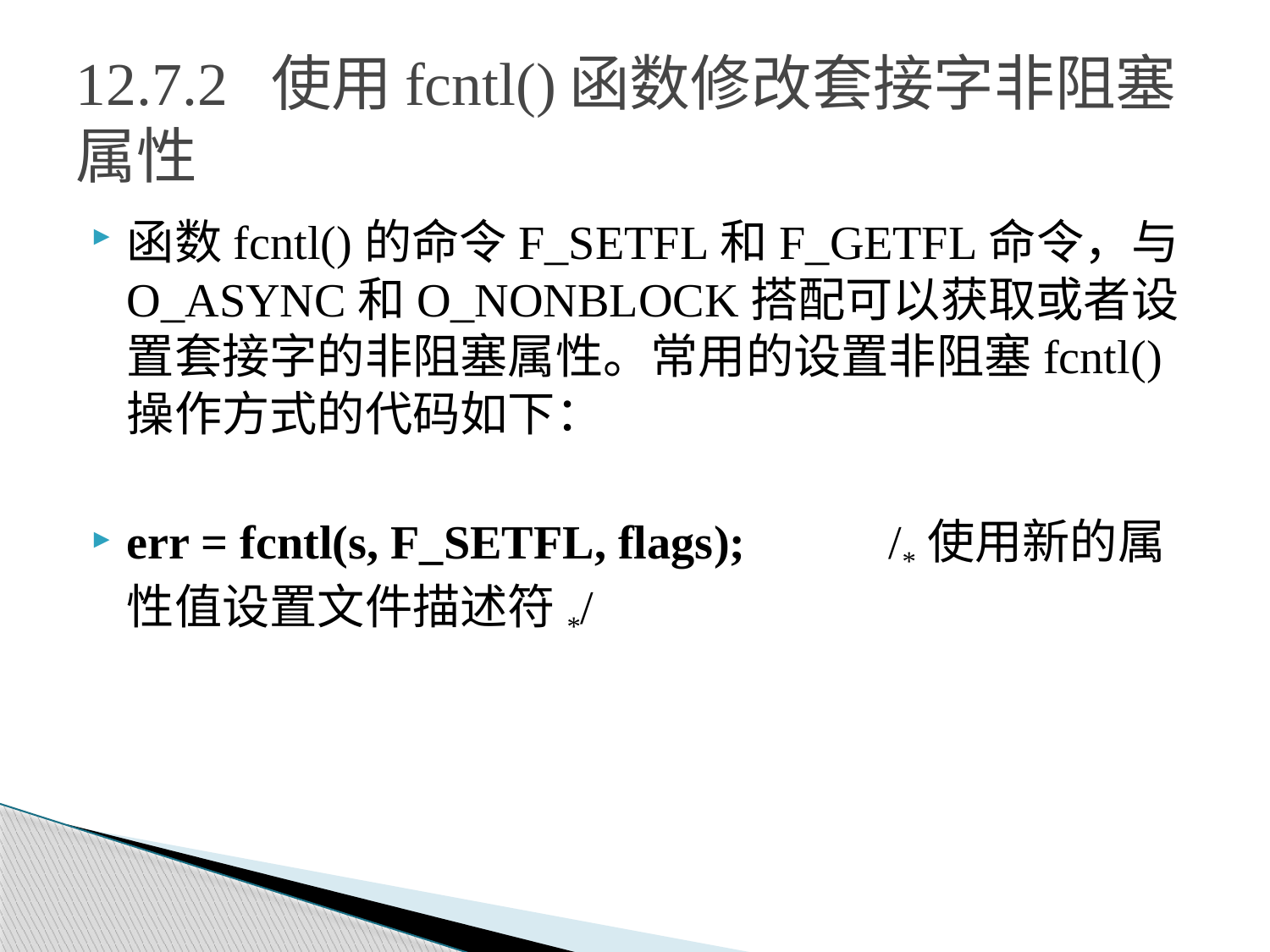

# 12.7.2  使用fcntl()函数修改套接字非阻塞属性
函数fcntl()的命令F_SETFL和F_GETFL命令，与O_ASYNC和O_NONBLOCK搭配可以获取或者设置套接字的非阻塞属性。常用的设置非阻塞fcntl()操作方式的代码如下：

err = fcntl(s, F_SETFL, flags);		/*使用新的属性值设置文件描述符*/